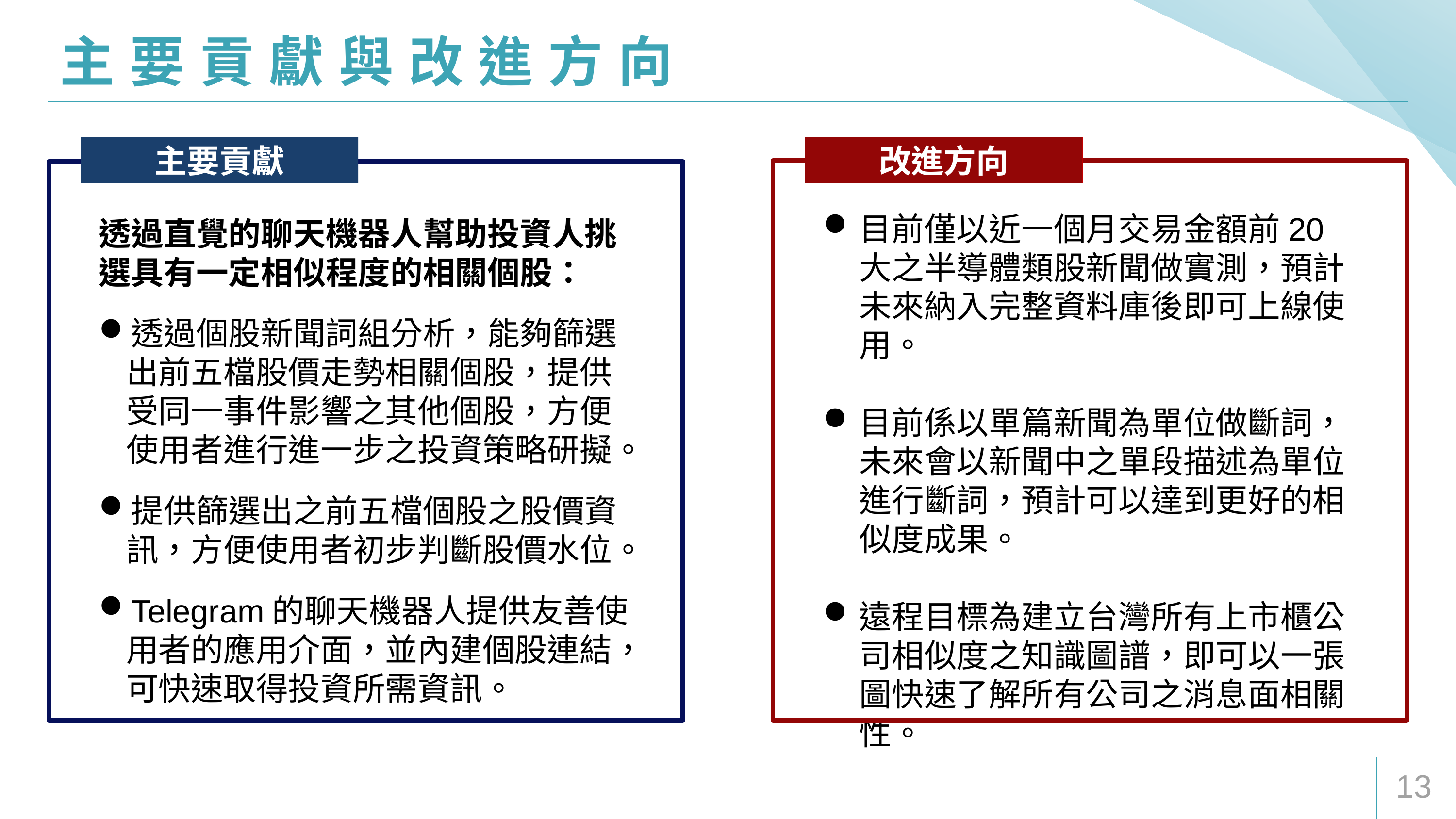

# 主要貢獻與改進方向
主要貢獻

透過直覺的聊天機器人幫助投資人挑選具有一定相似程度的相關個股：
透過個股新聞詞組分析，能夠篩選出前五檔股價走勢相關個股，提供受同一事件影響之其他個股，方便使用者進行進一步之投資策略研擬。
提供篩選出之前五檔個股之股價資訊，方便使用者初步判斷股價水位。
Telegram的聊天機器人提供友善使用者的應用介面，並內建個股連結，可快速取得投資所需資訊。
改進方向

目前僅以近一個月交易金額前20大之半導體類股新聞做實測，預計未來納入完整資料庫後即可上線使用。

目前係以單篇新聞為單位做斷詞，未來會以新聞中之單段描述為單位進行斷詞，預計可以達到更好的相似度成果。

遠程目標為建立台灣所有上市櫃公司相似度之知識圖譜，即可以一張圖快速了解所有公司之消息面相關性。
13